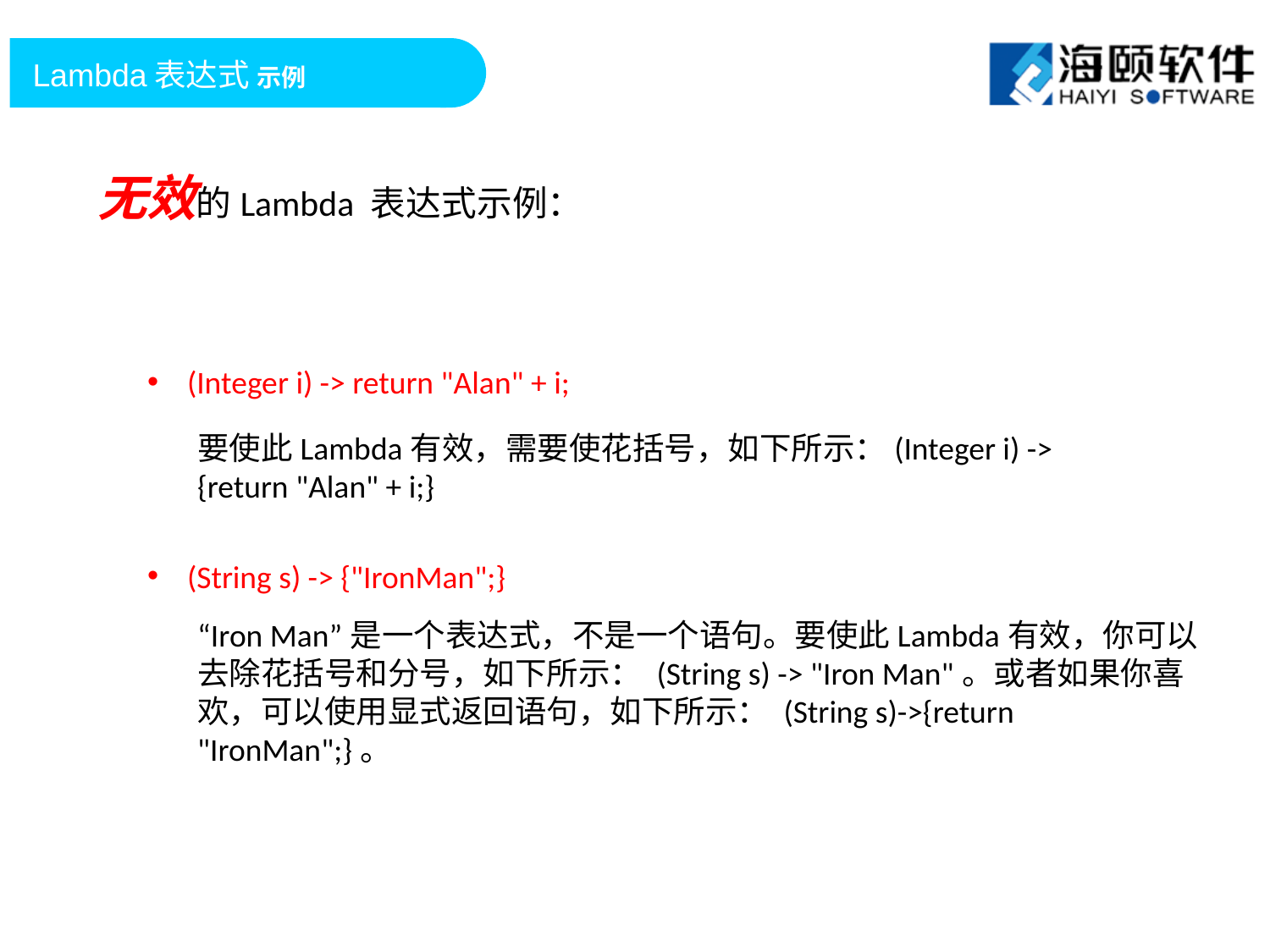

Lambda表达式 示例
无效的Lambda 表达式示例：
(Integer i) -> return "Alan" + i;
要使此Lambda有效，需要使花括号，如下所示：(Integer i) -> {return "Alan" + i;}
(String s) -> {"IronMan";}
“Iron Man”是一个表达式，不是一个语句。要使此Lambda有效，你可以去除花括号和分号，如下所示： (String s) -> "Iron Man"。或者如果你喜欢，可以使用显式返回语句，如下所示： (String s)->{return "IronMan";}。